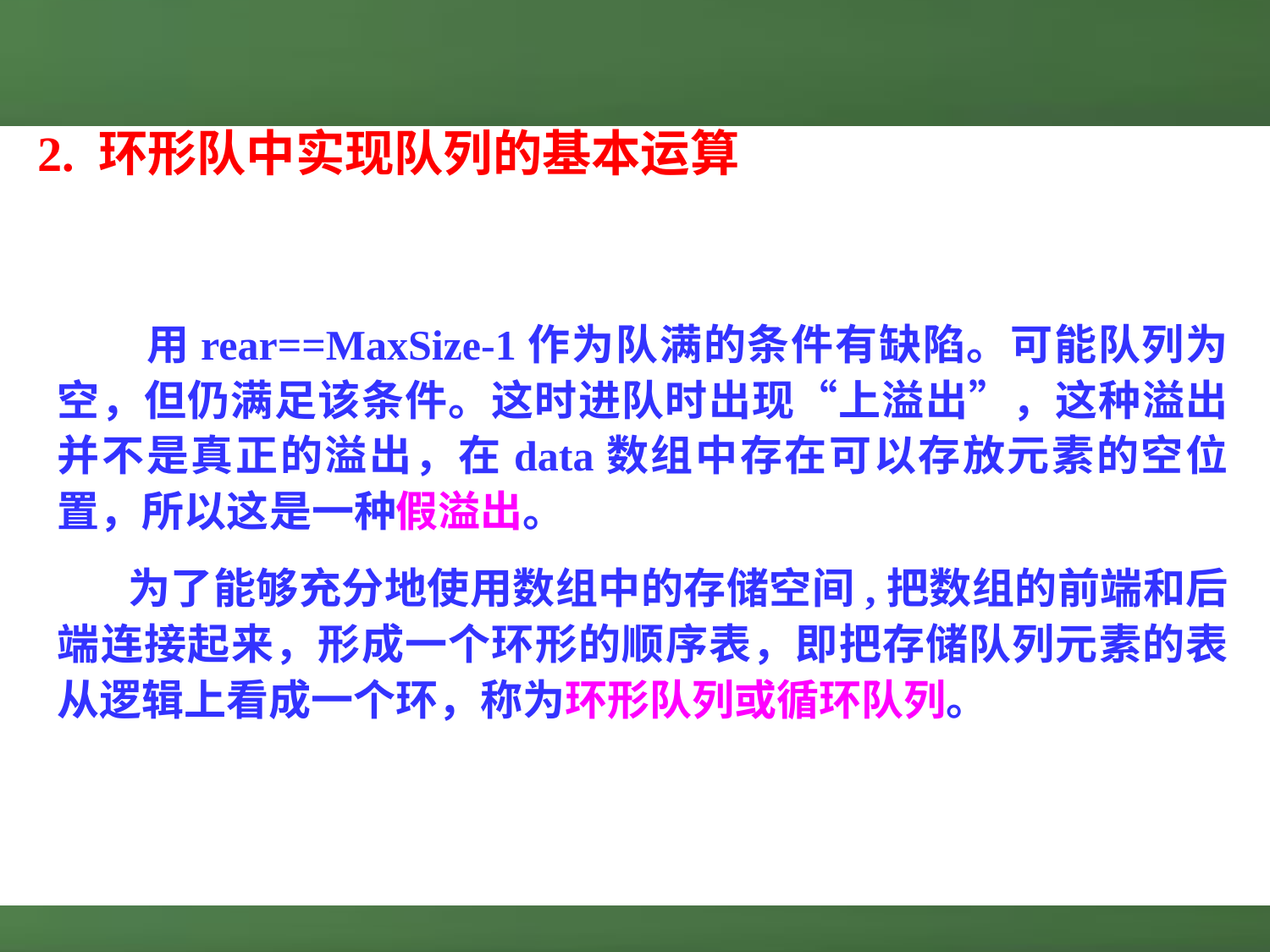

2. 环形队中实现队列的基本运算
       用rear==MaxSize-1作为队满的条件有缺陷。可能队列为空，但仍满足该条件。这时进队时出现“上溢出”，这种溢出并不是真正的溢出，在data数组中存在可以存放元素的空位置，所以这是一种假溢出。
      为了能够充分地使用数组中的存储空间,把数组的前端和后端连接起来，形成一个环形的顺序表，即把存储队列元素的表从逻辑上看成一个环，称为环形队列或循环队列。